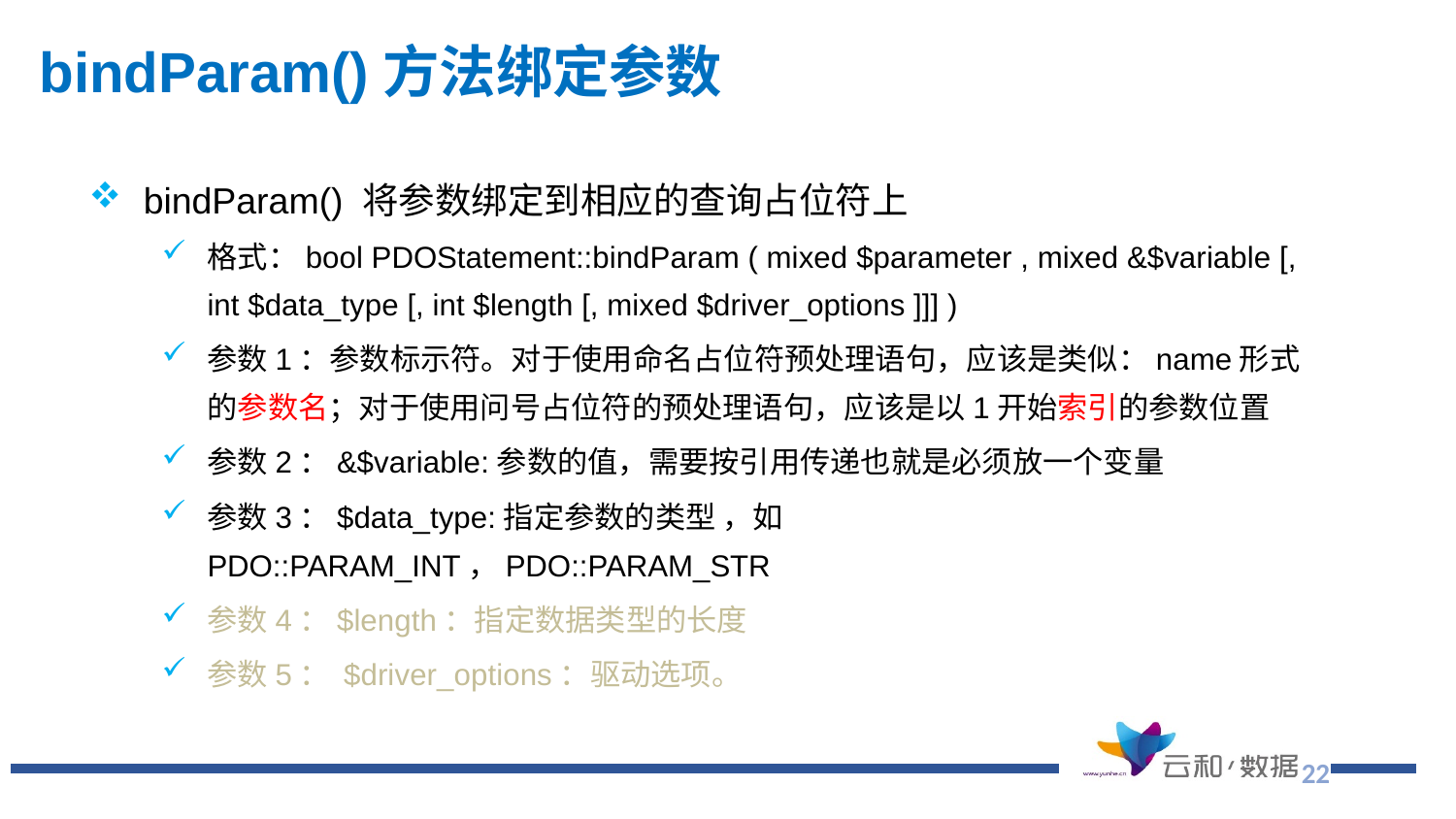

# bindParam()方法绑定参数
bindParam() 将参数绑定到相应的查询占位符上
格式：bool PDOStatement::bindParam ( mixed $parameter , mixed &$variable [, int $data_type [, int $length [, mixed $driver_options ]]] )
参数1：参数标示符。对于使用命名占位符预处理语句，应该是类似：name形式的参数名；对于使用问号占位符的预处理语句，应该是以1开始索引的参数位置
参数2：&$variable:参数的值，需要按引用传递也就是必须放一个变量
参数3：$data_type:指定参数的类型 ，如PDO::PARAM_INT，PDO::PARAM_STR
参数4：$length：指定数据类型的长度
参数5： $driver_options：驱动选项。

22